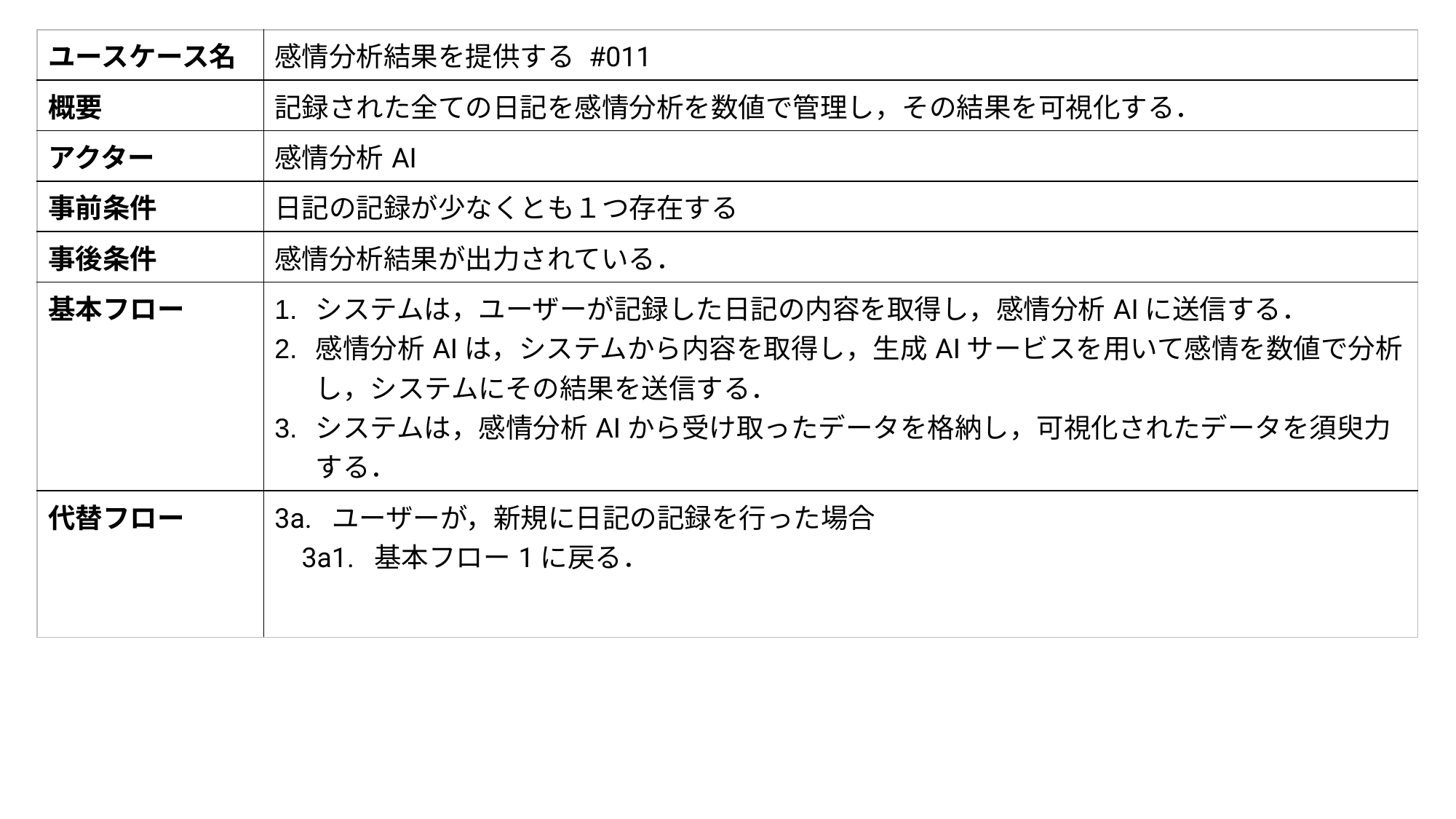

| ユースケース名 | 感情分析結果を提供する #011 |
| --- | --- |
| 概要 | 記録された全ての日記を感情分析を数値で管理し，その結果を可視化する． |
| アクター | 感情分析AI |
| 事前条件 | 日記の記録が少なくとも１つ存在する |
| 事後条件 | 感情分析結果が出力されている． |
| 基本フロー | システムは，ユーザーが記録した日記の内容を取得し，感情分析AIに送信する． 感情分析AIは，システムから内容を取得し，生成AIサービスを用いて感情を数値で分析し，システムにその結果を送信する． システムは，感情分析AIから受け取ったデータを格納し，可視化されたデータを須臾力する． |
| 代替フロー | 3a. ユーザーが，新規に日記の記録を行った場合 3a1. 基本フロー1に戻る． |